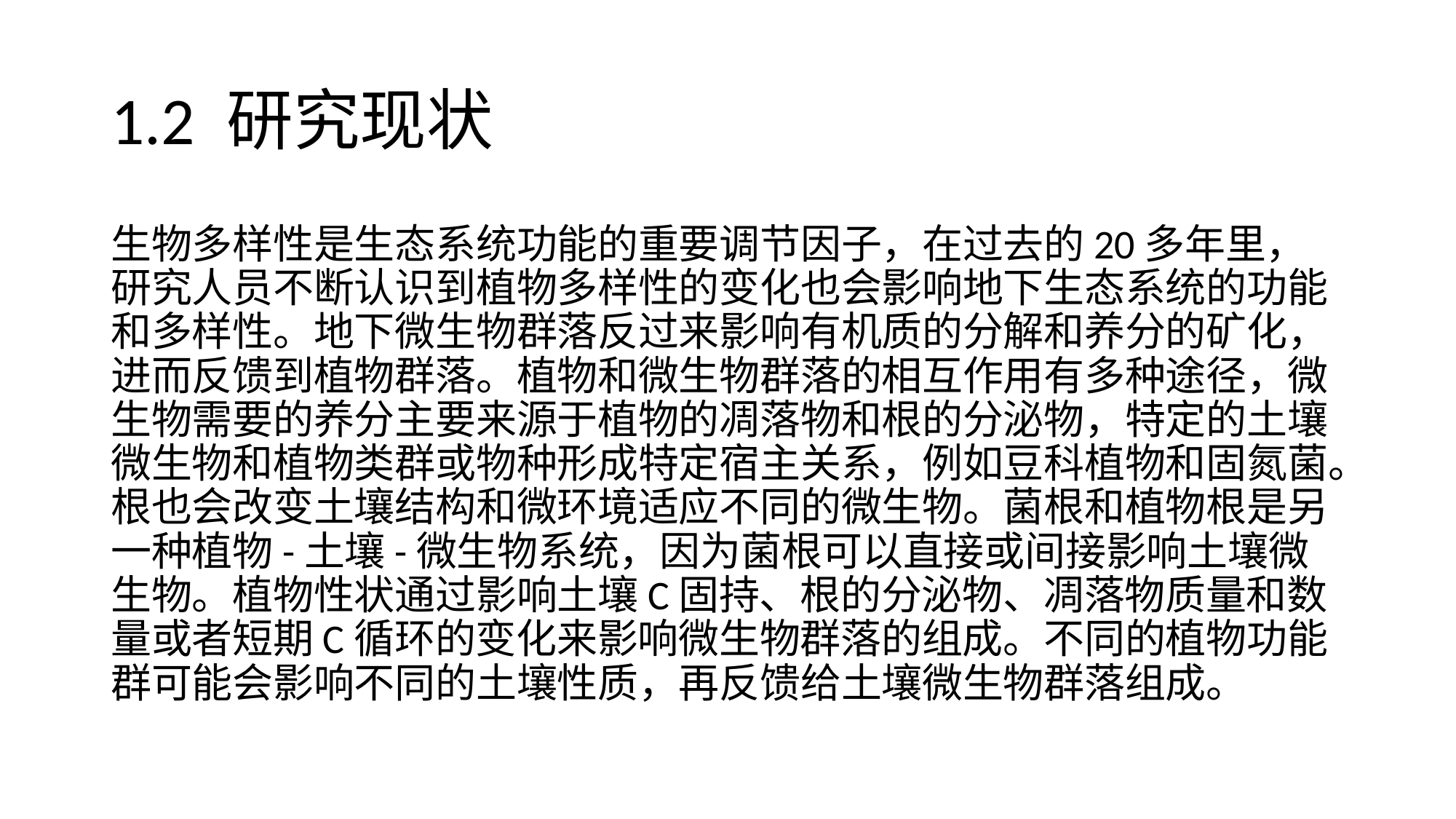

# 1.2 研究现状
生物多样性是生态系统功能的重要调节因子，在过去的20多年里，研究人员不断认识到植物多样性的变化也会影响地下生态系统的功能和多样性。地下微生物群落反过来影响有机质的分解和养分的矿化，进而反馈到植物群落。植物和微生物群落的相互作用有多种途径，微生物需要的养分主要来源于植物的凋落物和根的分泌物，特定的土壤微生物和植物类群或物种形成特定宿主关系，例如豆科植物和固氮菌。根也会改变土壤结构和微环境适应不同的微生物。菌根和植物根是另一种植物-土壤-微生物系统，因为菌根可以直接或间接影响土壤微生物。植物性状通过影响土壤C固持、根的分泌物、凋落物质量和数量或者短期C循环的变化来影响微生物群落的组成。不同的植物功能群可能会影响不同的土壤性质，再反馈给土壤微生物群落组成。